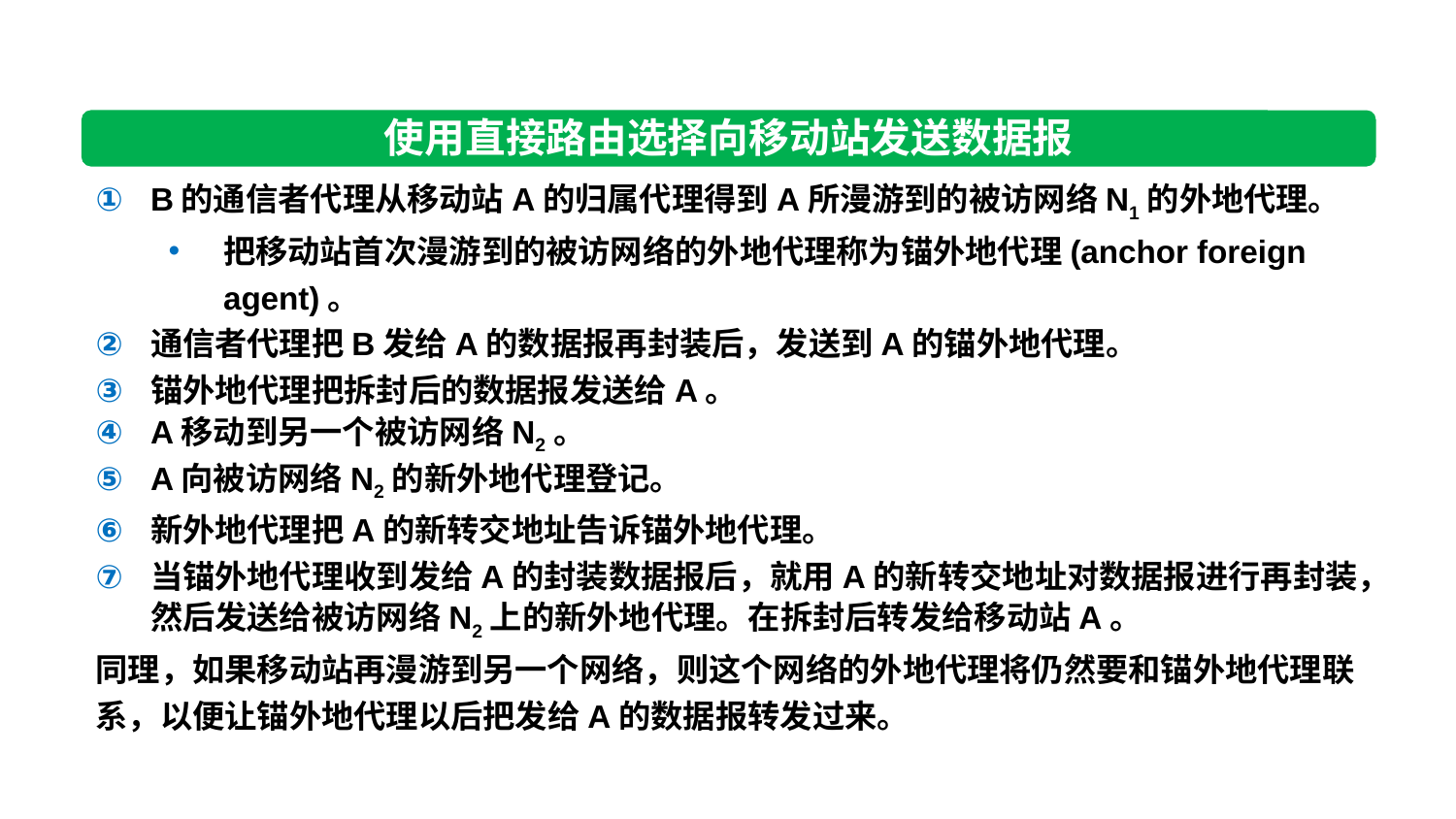

使用直接路由选择向移动站发送数据报

B的通信者代理从移动站A的归属代理得到A所漫游到的被访网络N1的外地代理。
把移动站首次漫游到的被访网络的外地代理称为锚外地代理(anchor foreign agent)。
通信者代理把B发给A的数据报再封装后，发送到A的锚外地代理。
锚外地代理把拆封后的数据报发送给A。
A移动到另一个被访网络N2。
A向被访网络N2的新外地代理登记。
新外地代理把A的新转交地址告诉锚外地代理。
当锚外地代理收到发给A的封装数据报后，就用A的新转交地址对数据报进行再封装，然后发送给被访网络N2上的新外地代理。在拆封后转发给移动站A。
同理，如果移动站再漫游到另一个网络，则这个网络的外地代理将仍然要和锚外地代理联 系，以便让锚外地代理以后把发给A的数据报转发过来。
98